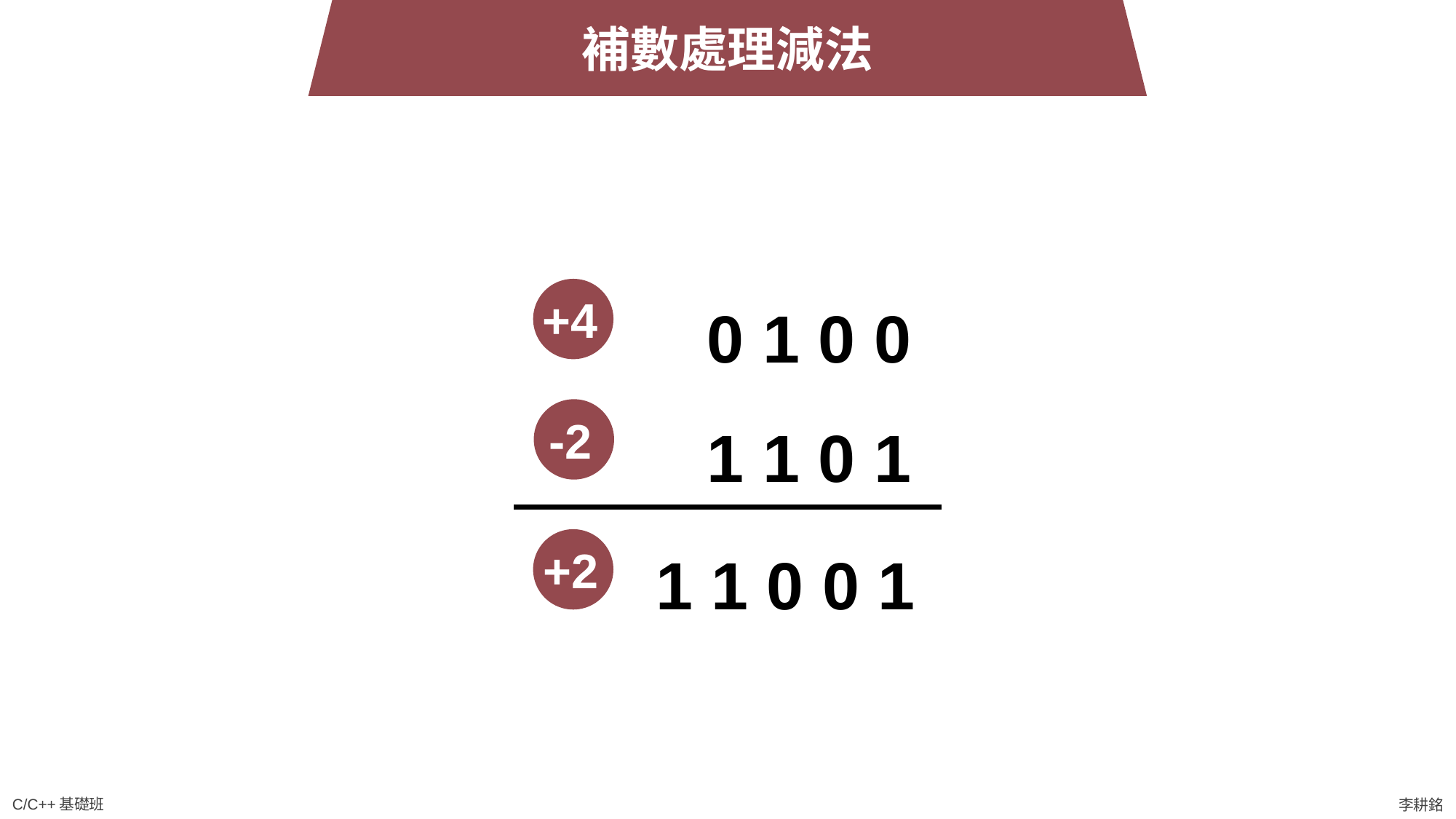

補數處理減法
0 1 0 0
1 1 0 1

+4

-2
1 1 0 0 1

+2
C/C++基礎班
李耕銘